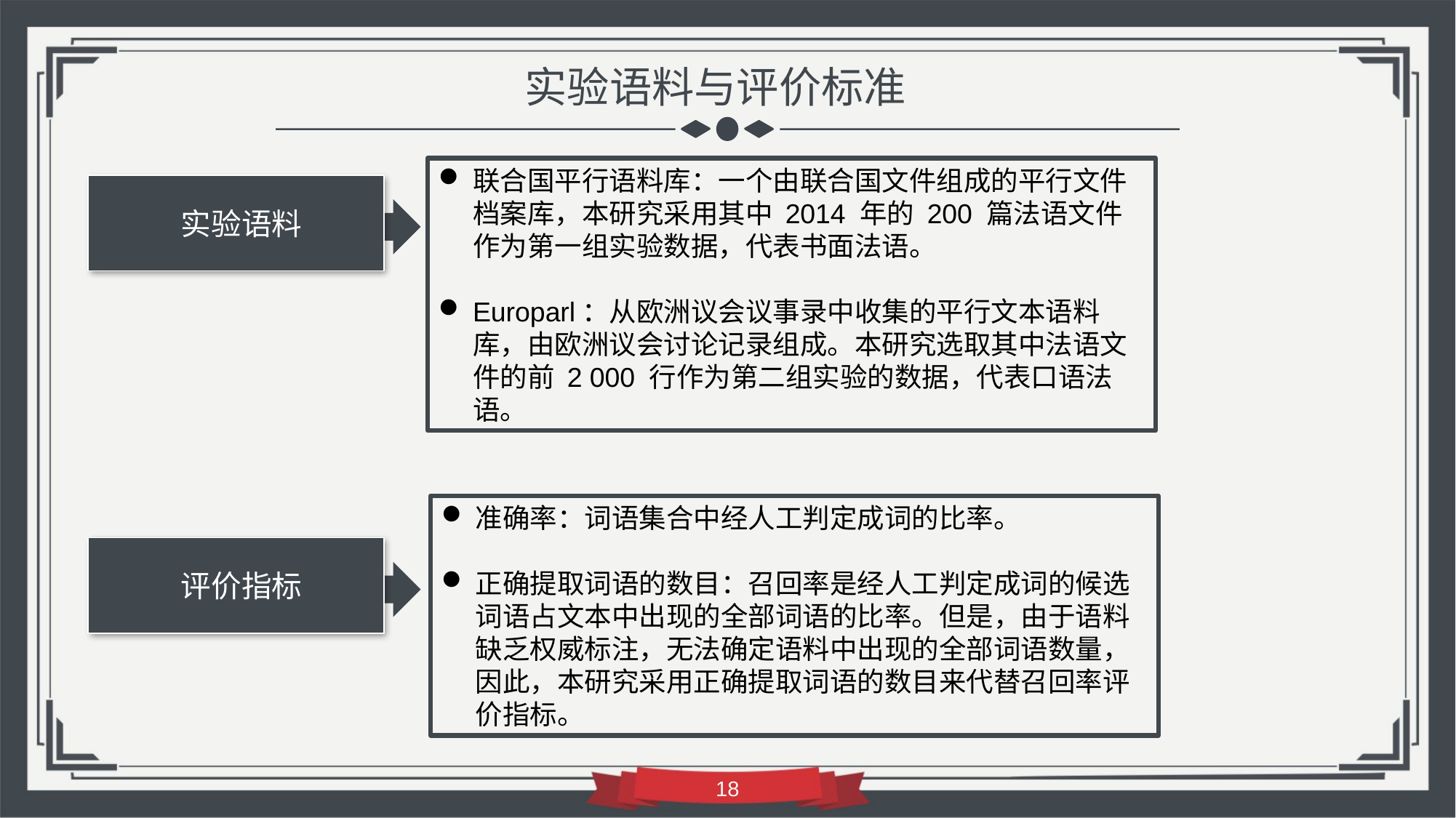

实验语料与评价标准

联合国平行语料库：一个由联合国文件组成的平行文件档案库，本研究采用其中 2014 年的 200 篇法语文件作为第一组实验数据，代表书面法语。

Europarl：从欧洲议会议事录中收集的平行文本语料库，由欧洲议会讨论记录组成。本研究选取其中法语文件的前 2 000 行作为第二组实验的数据，代表口语法语。

实验语料

准确率：词语集合中经人工判定成词的比率。

正确提取词语的数目：召回率是经人工判定成词的候选词语占文本中出现的全部词语的比率。但是，由于语料缺乏权威标注，无法确定语料中出现的全部词语数量，因此，本研究采用正确提取词语的数目来代替召回率评价指标。

评价指标